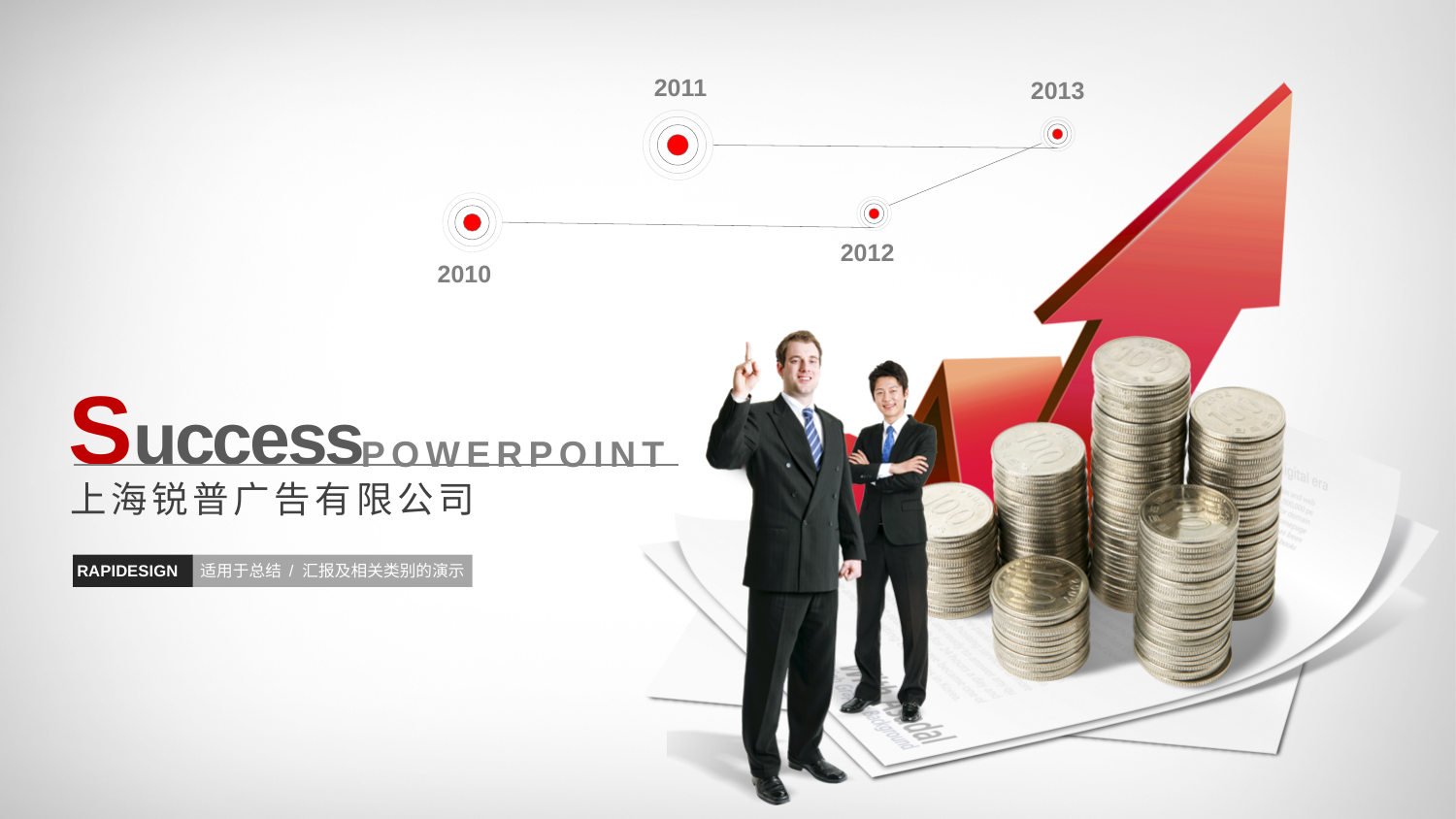

Success
POWERPOINT
上海锐普广告有限公司
RAPIDESIGN

适用于总结 / 汇报及相关类别的演示